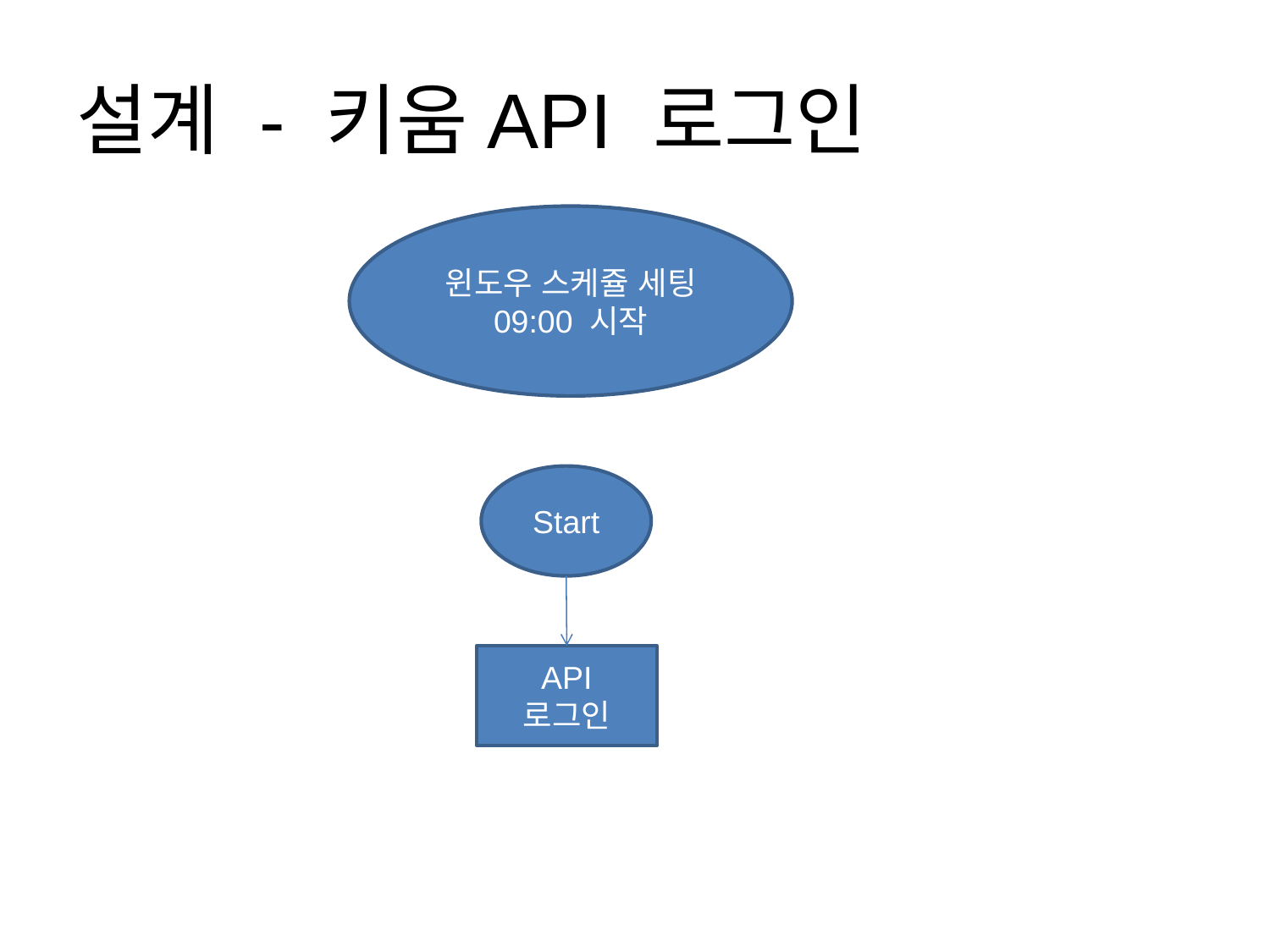

# 설계 - 키움API 로그인
윈도우 스케쥴 세팅
09:00 시작
Start
API 로그인